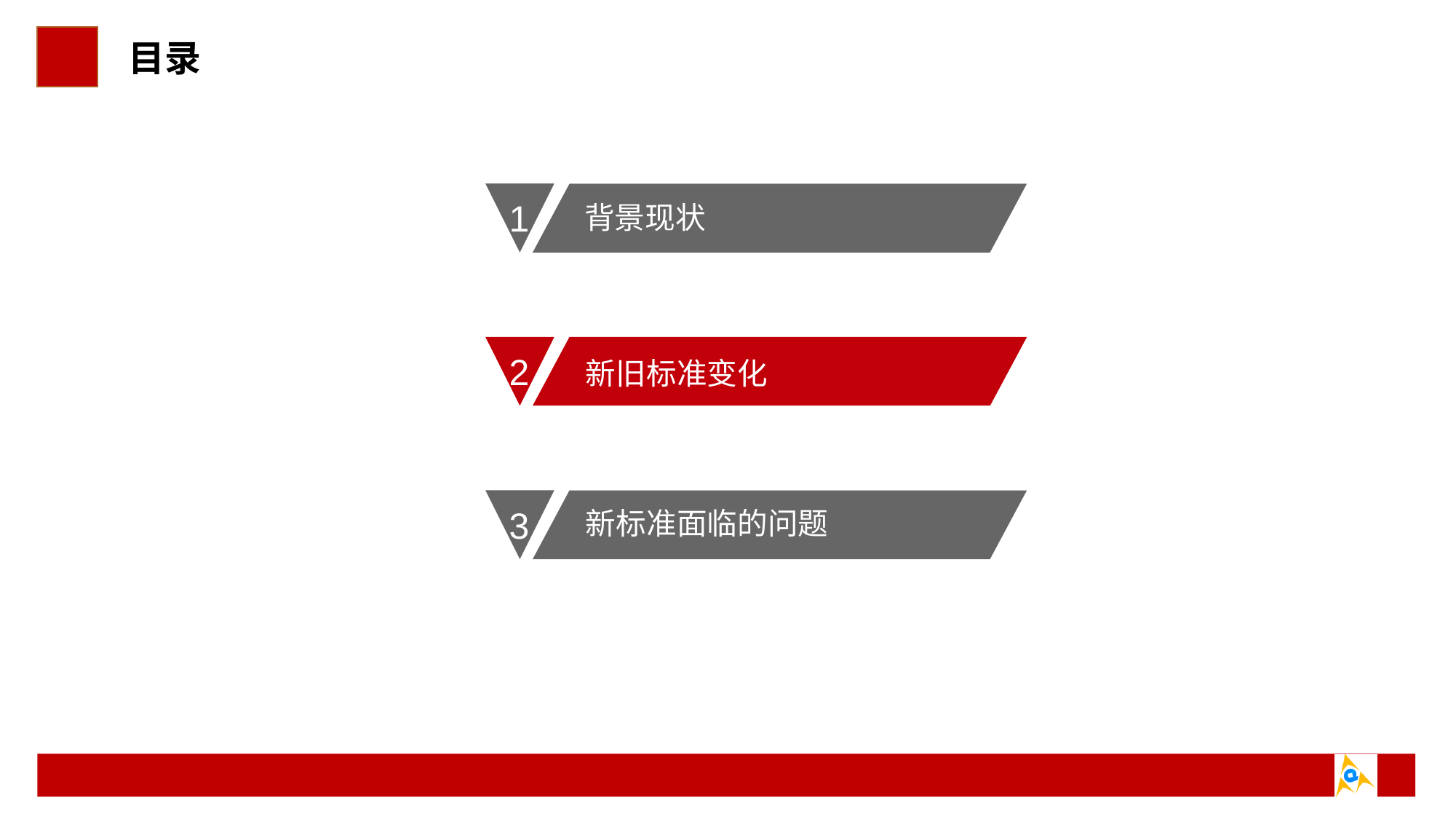

# 目录

1
背景现状
1

2
新旧标准变化

3
新标准面临的问题